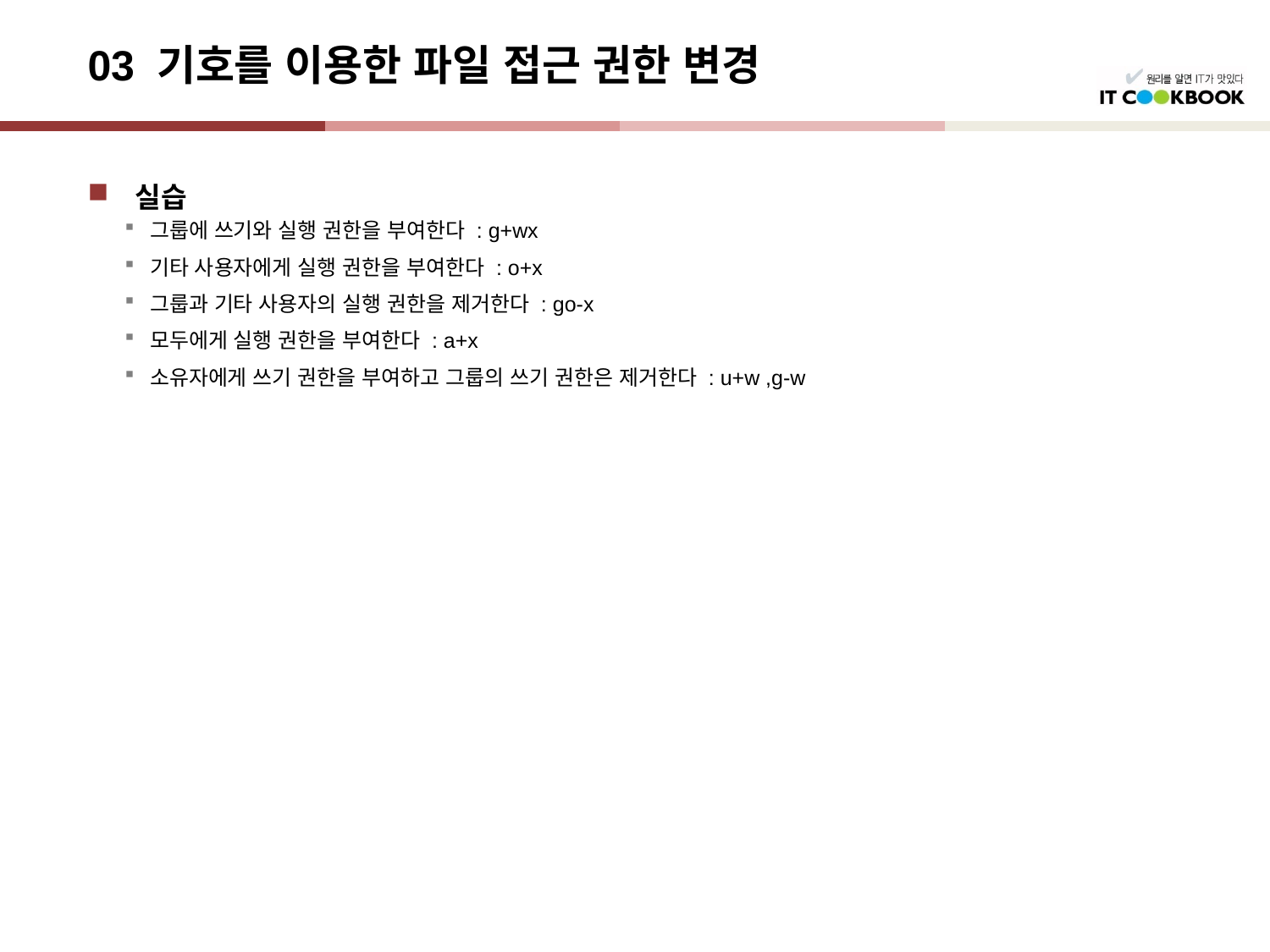

# 03 기호를 이용한 파일 접근 권한 변경
실습
그룹에 쓰기와 실행 권한을 부여한다 : g+wx
기타 사용자에게 실행 권한을 부여한다 : o+x
그룹과 기타 사용자의 실행 권한을 제거한다 : go-x
모두에게 실행 권한을 부여한다 : a+x
소유자에게 쓰기 권한을 부여하고 그룹의 쓰기 권한은 제거한다 : u+w ,g-w